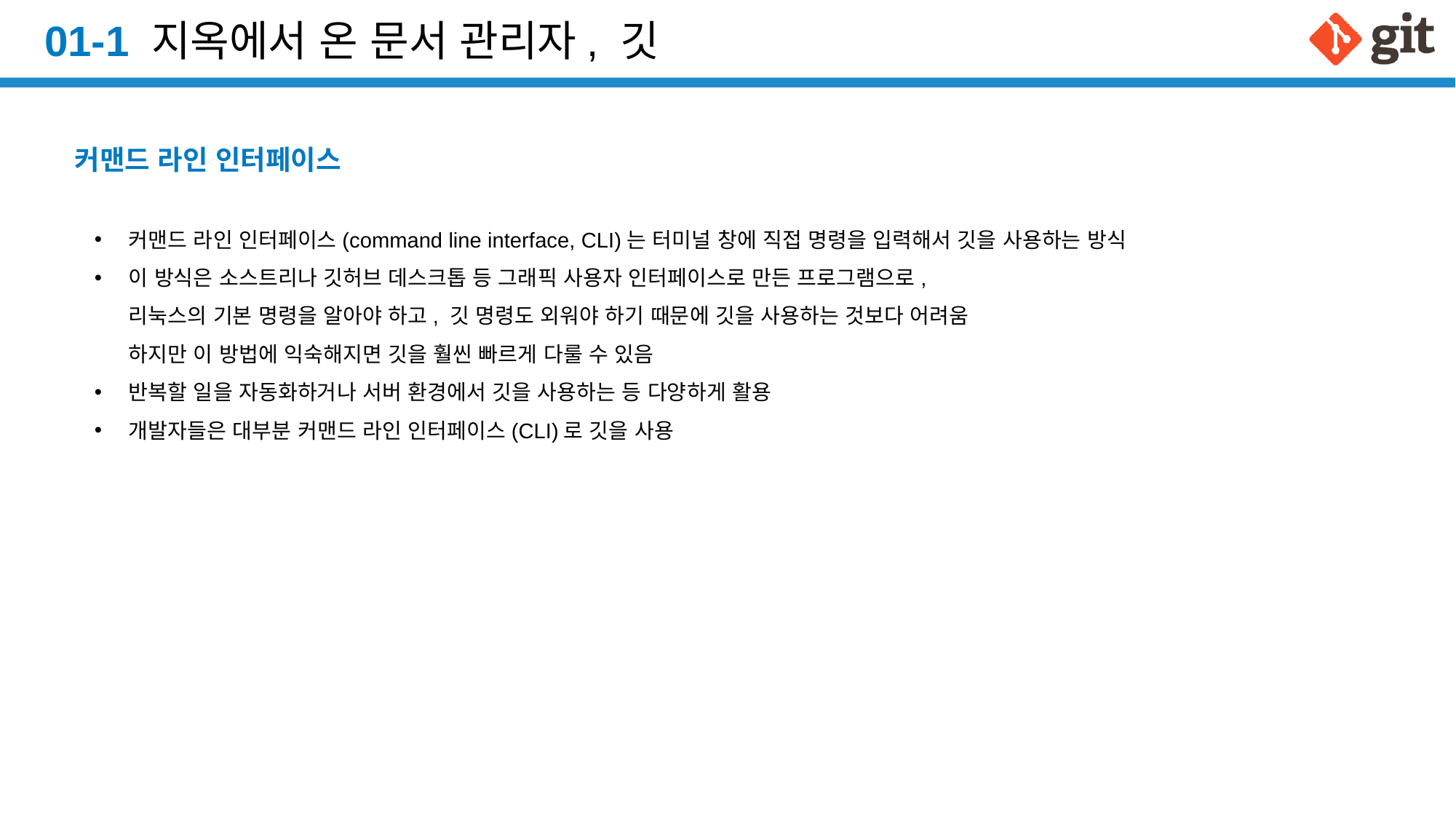

# 01-1 지옥에서 온 문서 관리자, 깃
커맨드 라인 인터페이스
커맨드 라인 인터페이스(command line interface, CLI)는 터미널 창에 직접 명령을 입력해서 깃을 사용하는 방식
이 방식은 소스트리나 깃허브 데스크톱 등 그래픽 사용자 인터페이스로 만든 프로그램으로,
리눅스의 기본 명령을 알아야 하고, 깃 명령도 외워야 하기 때문에 깃을 사용하는 것보다 어려움
하지만 이 방법에 익숙해지면 깃을 훨씬 빠르게 다룰 수 있음
반복할 일을 자동화하거나 서버 환경에서 깃을 사용하는 등 다양하게 활용
개발자들은 대부분 커맨드 라인 인터페이스(CLI)로 깃을 사용